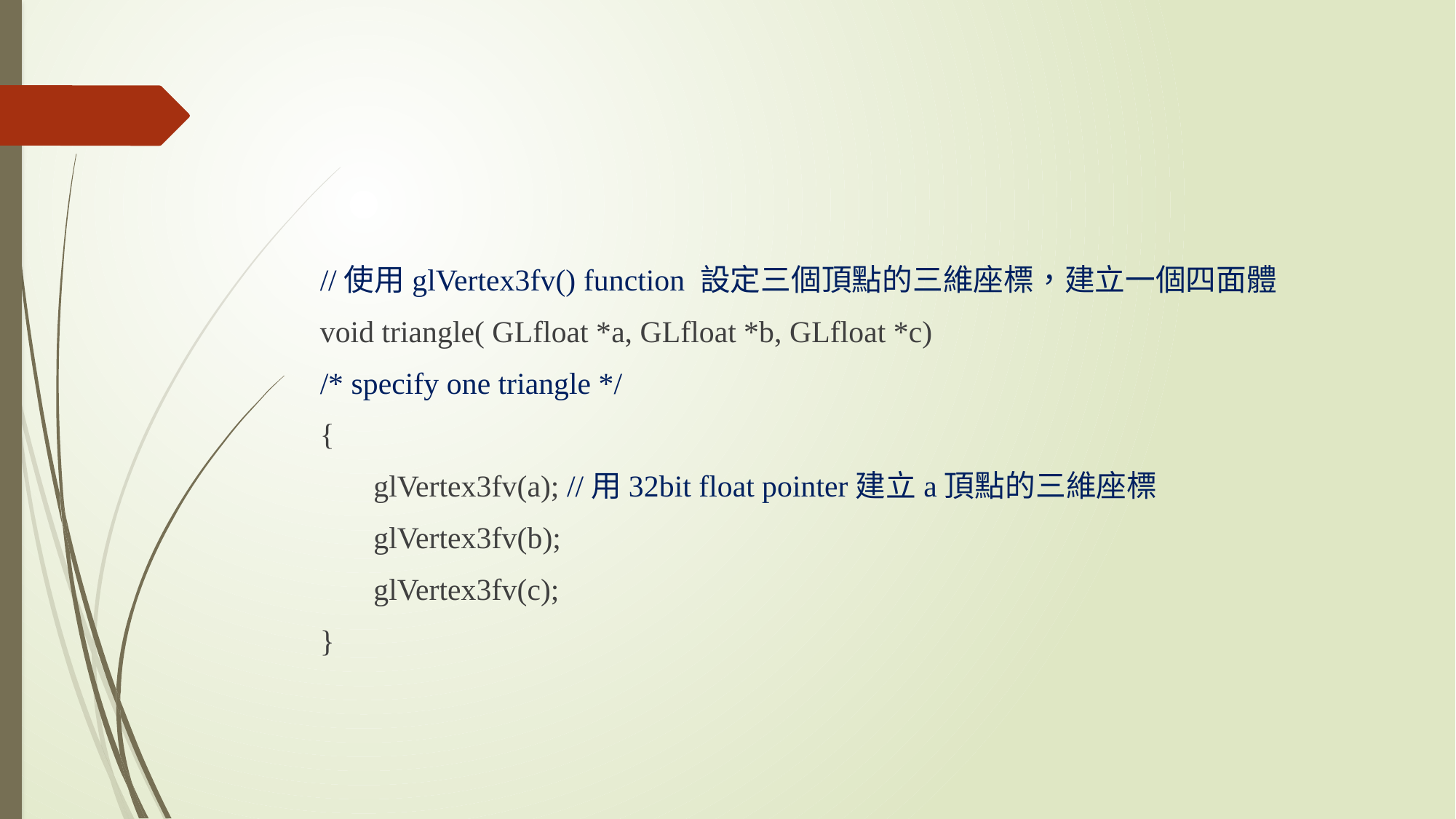

//使用glVertex3fv() function 設定三個頂點的三維座標，建立一個四面體
void triangle( GLfloat *a, GLfloat *b, GLfloat *c)
/* specify one triangle */
{
       glVertex3fv(a); //用32bit float pointer建立a頂點的三維座標
       glVertex3fv(b);
       glVertex3fv(c);
}